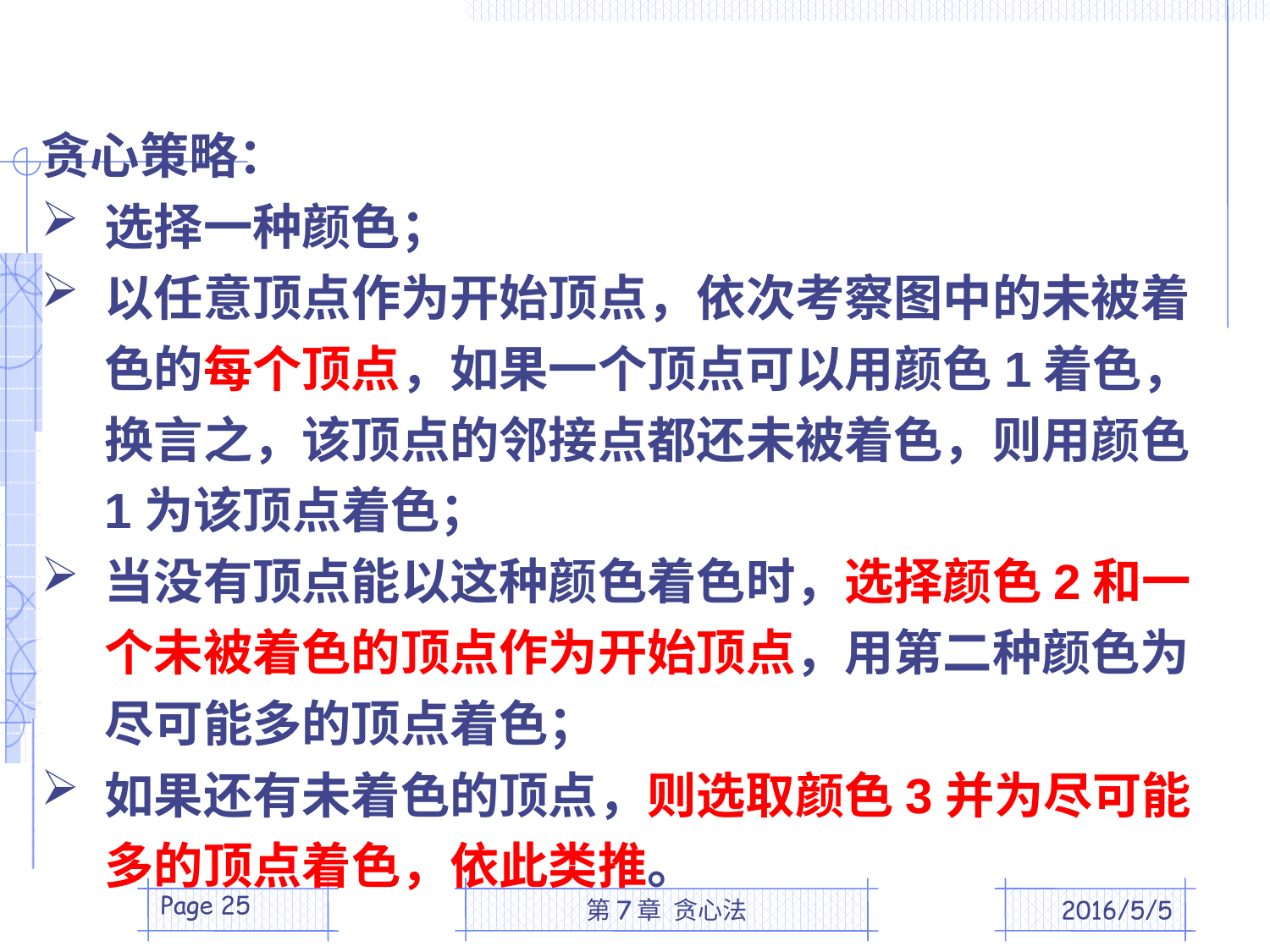

贪心策略：
选择一种颜色；
以任意顶点作为开始顶点，依次考察图中的未被着色的每个顶点，如果一个顶点可以用颜色1着色，换言之，该顶点的邻接点都还未被着色，则用颜色1为该顶点着色；
当没有顶点能以这种颜色着色时，选择颜色2和一个未被着色的顶点作为开始顶点，用第二种颜色为尽可能多的顶点着色；
如果还有未着色的顶点，则选取颜色3并为尽可能多的顶点着色，依此类推。
Page 25
第7章  贪心法
2016/5/5